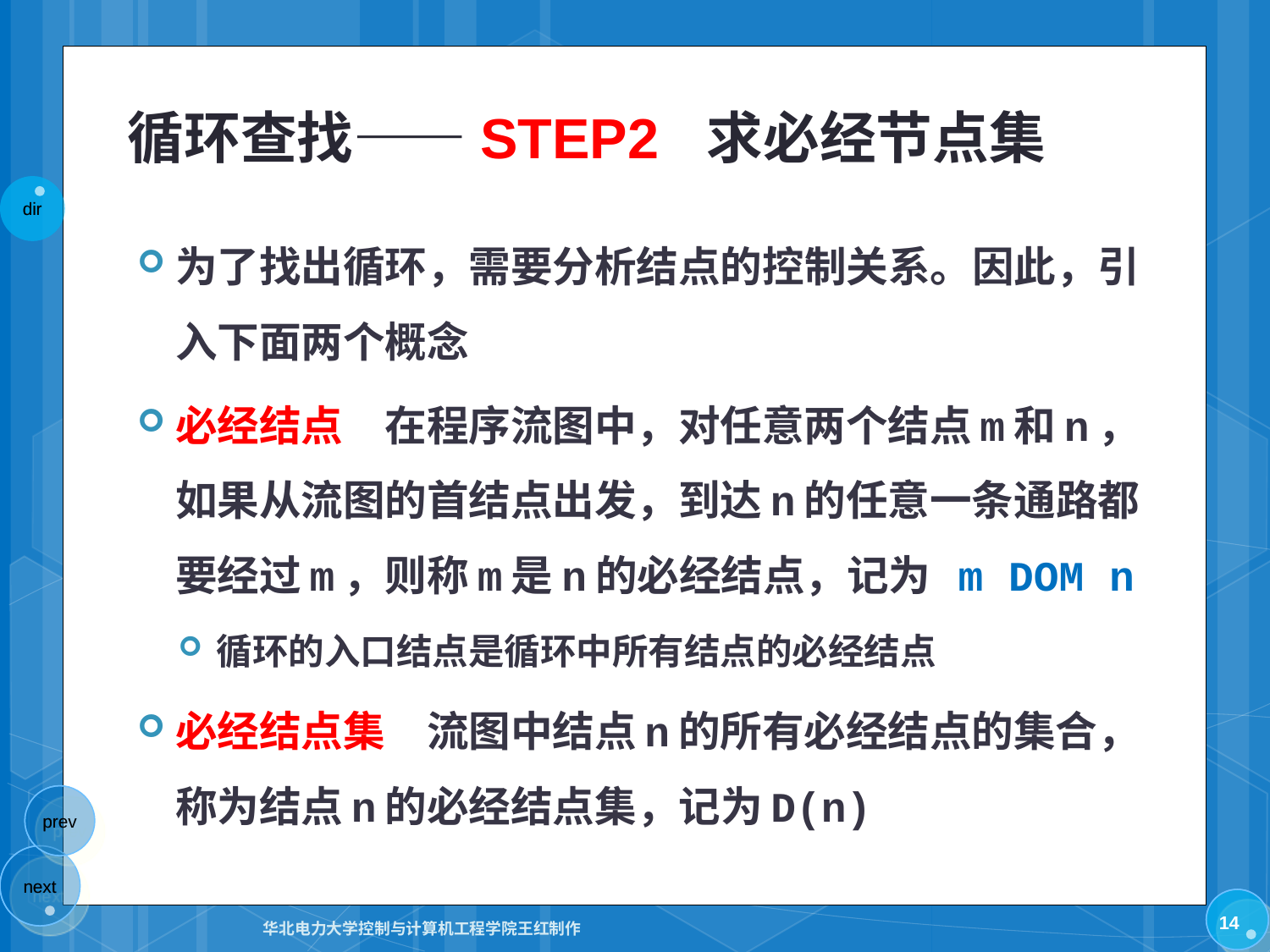

# 循环查找——STEP2 求必经节点集
为了找出循环，需要分析结点的控制关系。因此，引入下面两个概念
必经结点　在程序流图中，对任意两个结点m和n，如果从流图的首结点出发，到达n的任意一条通路都要经过m，则称m是n的必经结点，记为  m DOM n
循环的入口结点是循环中所有结点的必经结点
必经结点集　流图中结点n的所有必经结点的集合，称为结点n的必经结点集，记为D(n)
14
华北电力大学控制与计算机工程学院王红制作